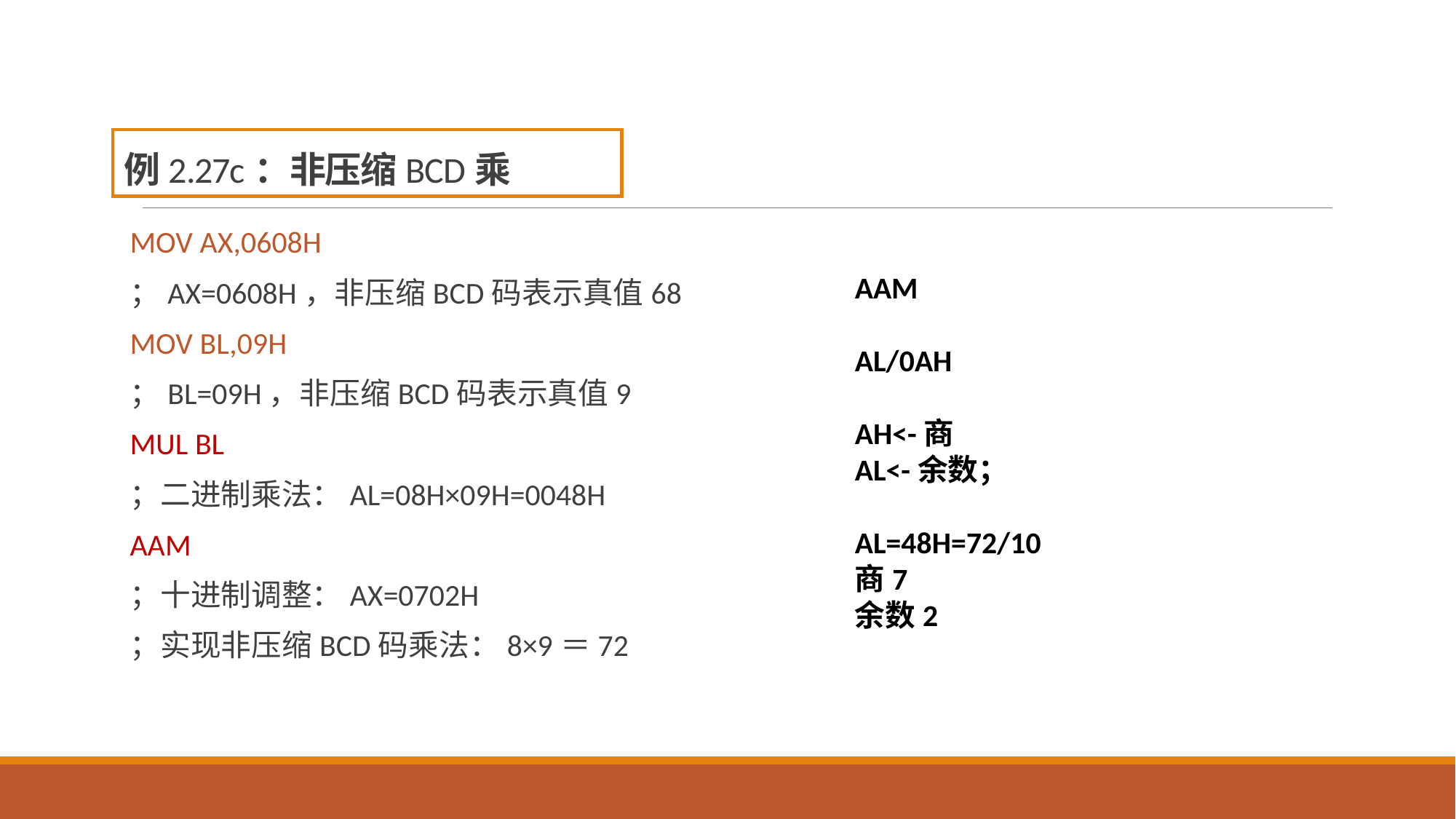

# 例2.27c：非压缩BCD乘
MOV AX,0608H
；AX=0608H，非压缩BCD码表示真值68
MOV BL,09H
；BL=09H，非压缩BCD码表示真值9
MUL BL
；二进制乘法：AL=08H×09H=0048H
AAM
；十进制调整：AX=0702H
；实现非压缩BCD码乘法：8×9＝72
AAM

AL/0AH

AH<-商
AL<-余数；

AL=48H=72/10
商7
余数2